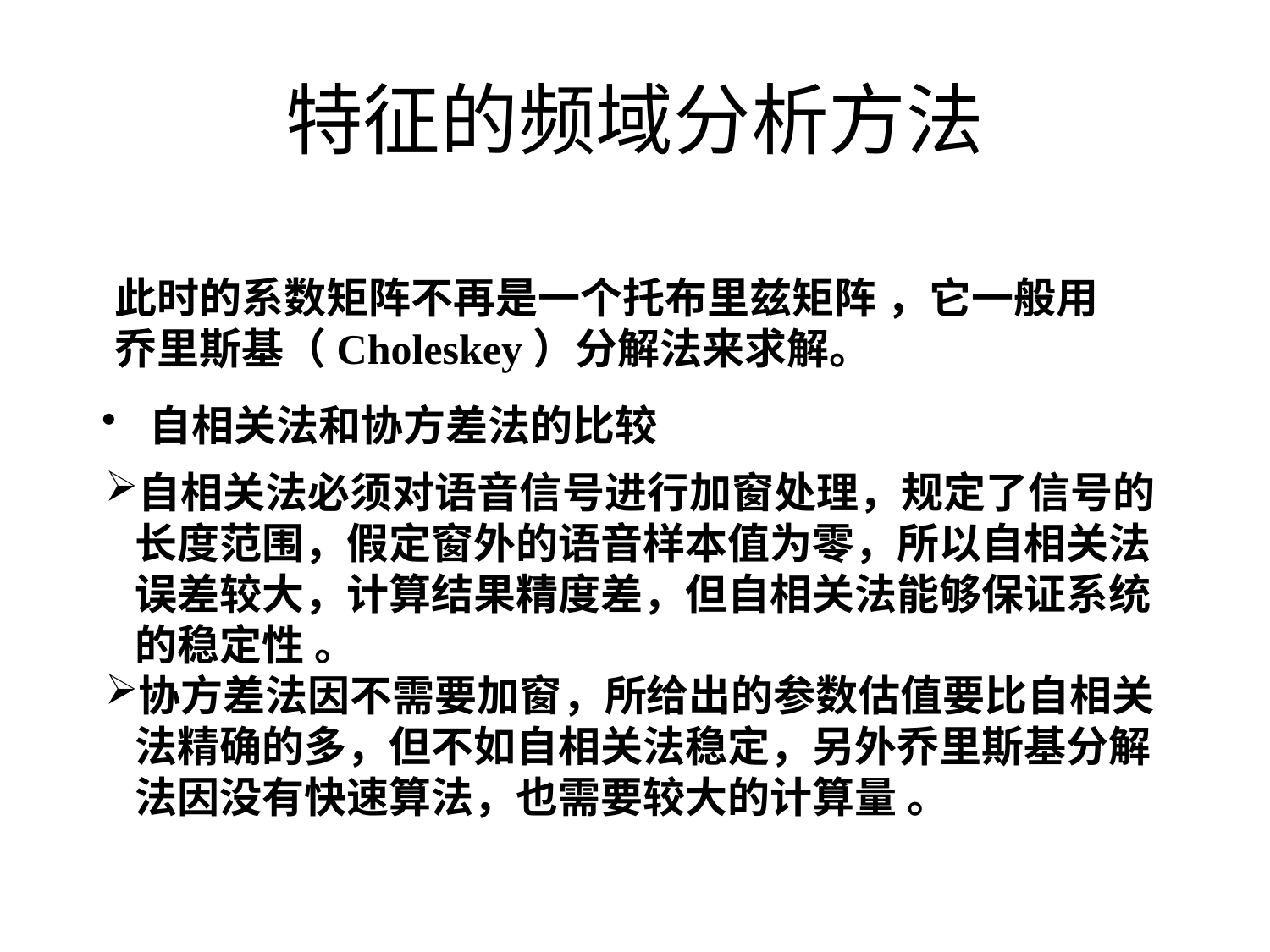

# 特征的频域分析方法
此时的系数矩阵不再是一个托布里兹矩阵 ，它一般用乔里斯基（Choleskey）分解法来求解。
自相关法和协方差法的比较
自相关法必须对语音信号进行加窗处理，规定了信号的长度范围，假定窗外的语音样本值为零，所以自相关法误差较大，计算结果精度差，但自相关法能够保证系统的稳定性 。
协方差法因不需要加窗，所给出的参数估值要比自相关法精确的多，但不如自相关法稳定，另外乔里斯基分解法因没有快速算法，也需要较大的计算量 。